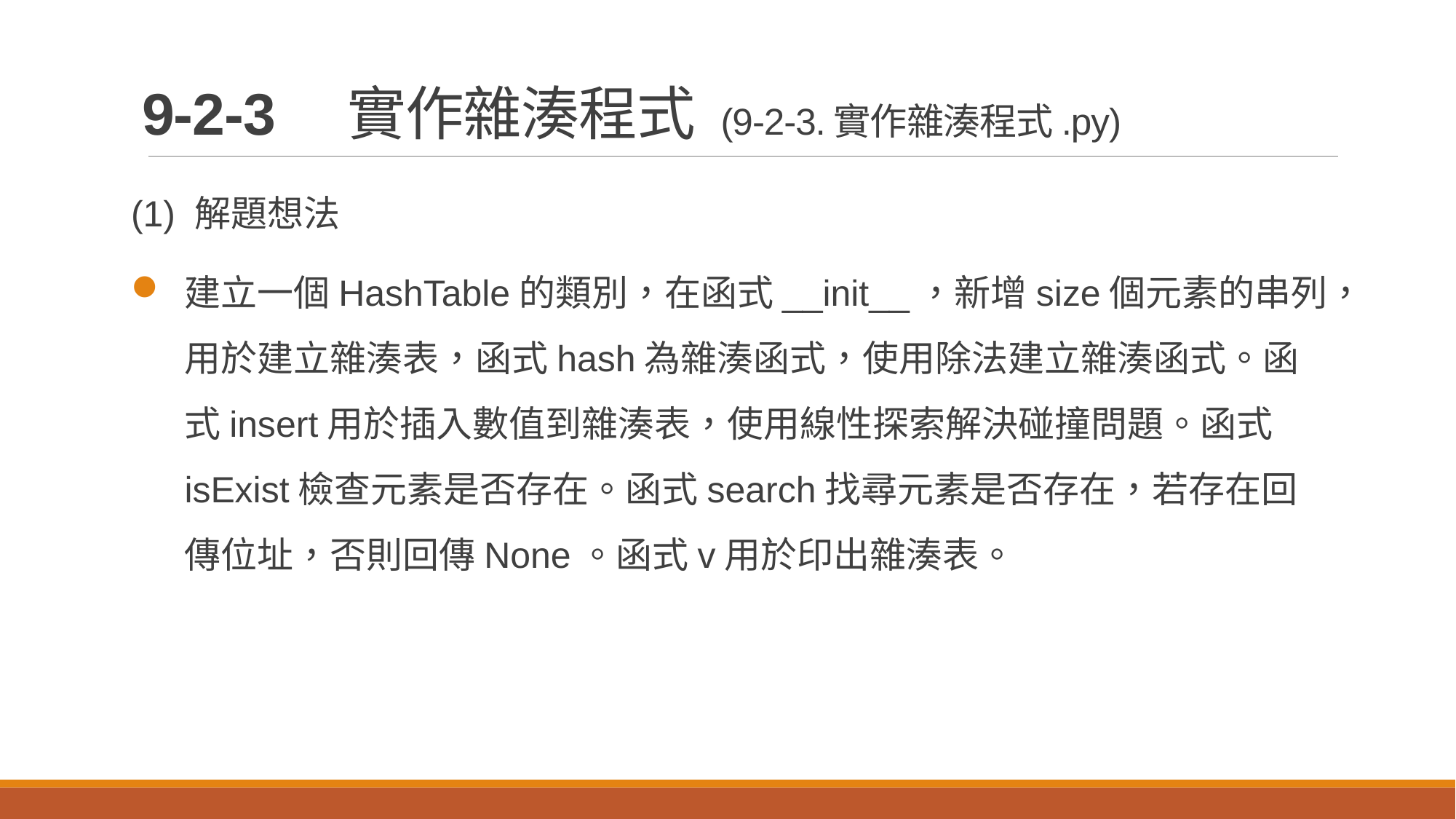

# 9-2-3　實作雜湊程式 (9-2-3.實作雜湊程式.py)
(1) 解題想法
建立一個HashTable的類別，在函式__init__，新增size個元素的串列，用於建立雜湊表，函式hash為雜湊函式，使用除法建立雜湊函式。函式insert用於插入數值到雜湊表，使用線性探索解決碰撞問題。函式isExist檢查元素是否存在。函式search找尋元素是否存在，若存在回傳位址，否則回傳None。函式v用於印出雜湊表。